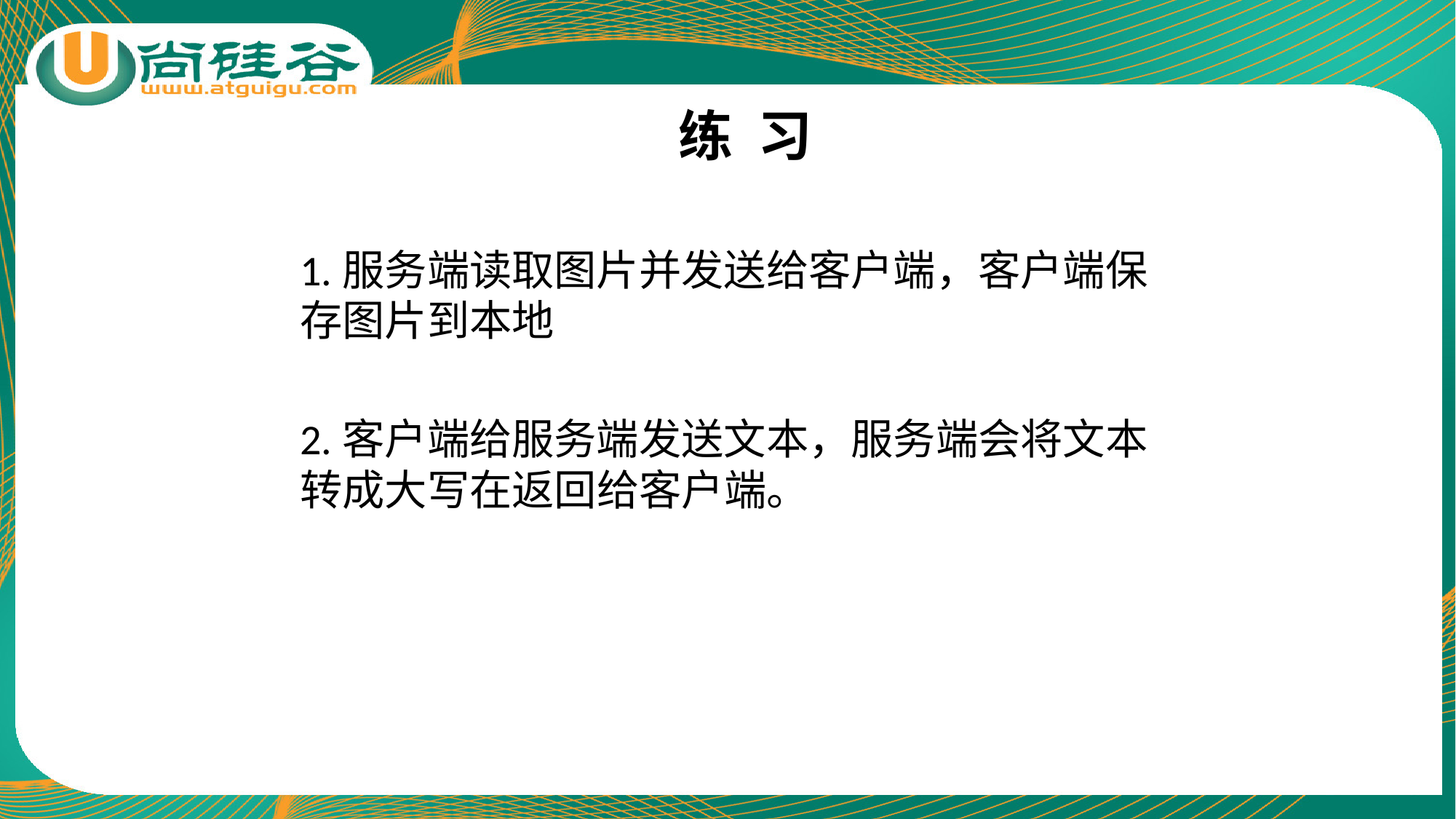

# 练  习
1.服务端读取图片并发送给客户端，客户端保存图片到本地

2.客户端给服务端发送文本，服务端会将文本转成大写在返回给客户端。